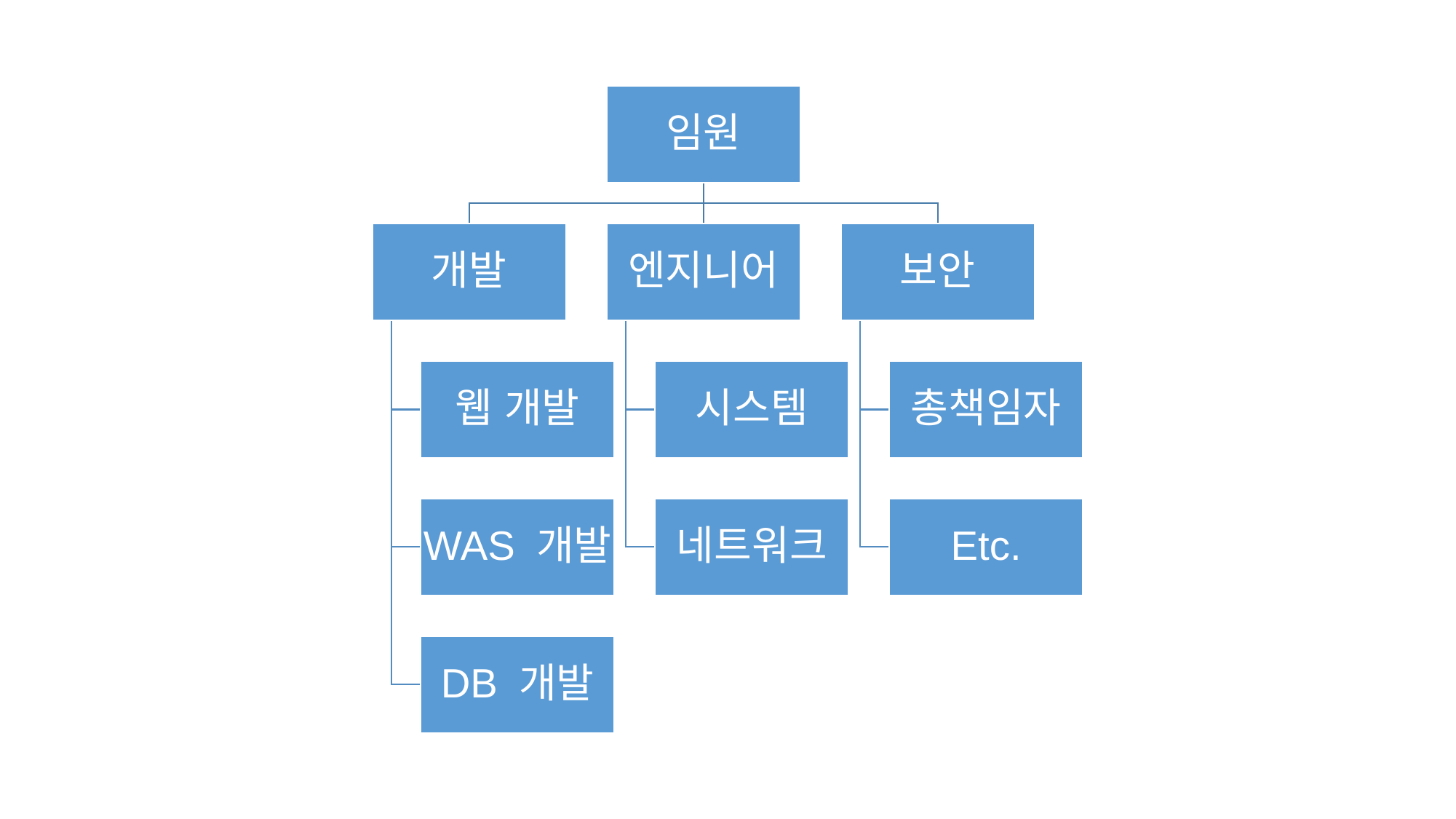

임원
개발
웹 개발
WAS 개발
DB 개발
엔지니어
시스템
네트워크
보안
총책임자
Etc.